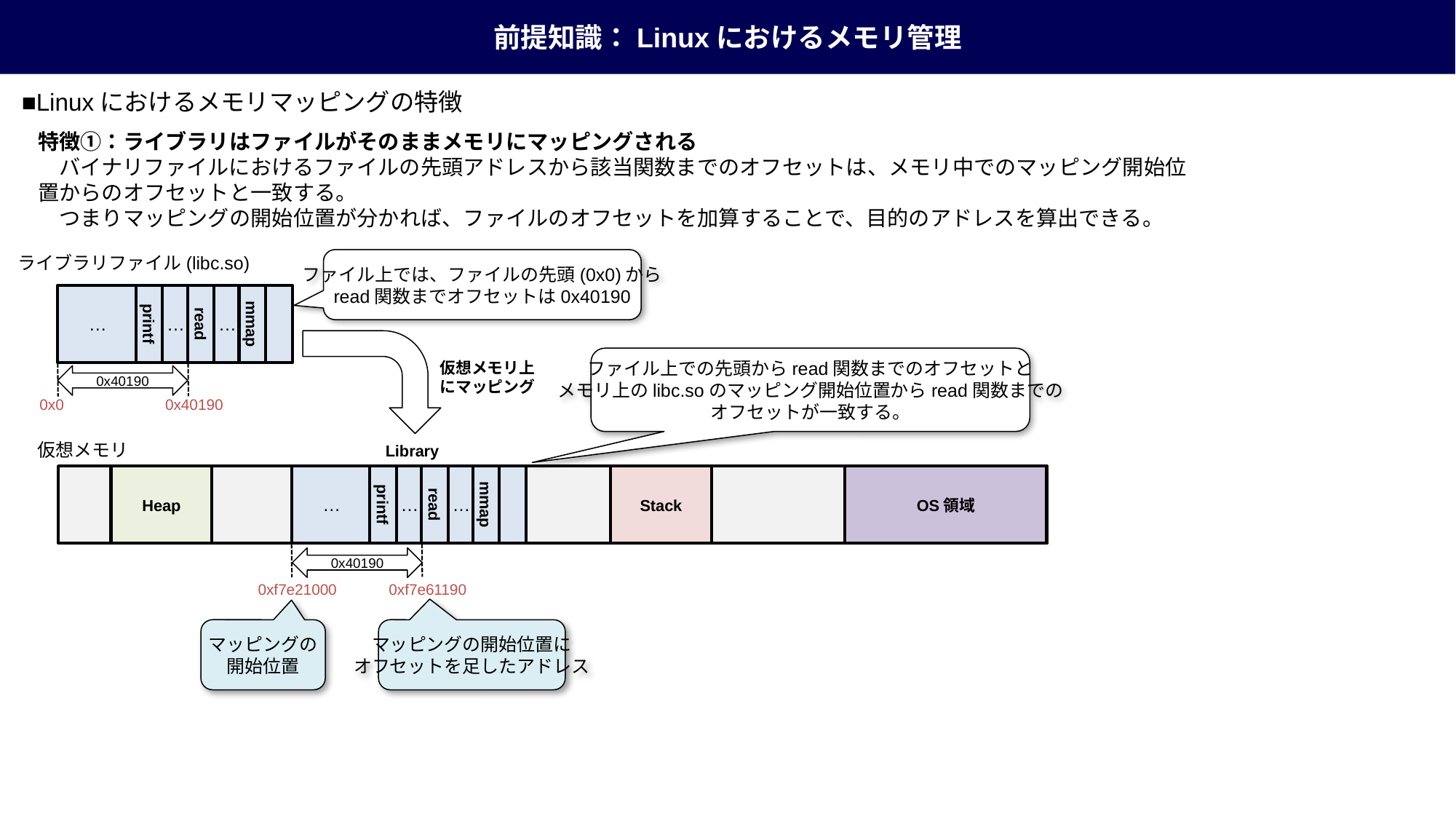

前提知識：Linuxにおけるメモリ管理
■Linuxにおけるメモリマッピングの特徴
特徴①：ライブラリはファイルがそのままメモリにマッピングされる
　バイナリファイルにおけるファイルの先頭アドレスから該当関数までのオフセットは、メモリ中でのマッピング開始位置からのオフセットと一致する。
　つまりマッピングの開始位置が分かれば、ファイルのオフセットを加算することで、目的のアドレスを算出できる。
ライブラリファイル(libc.so)
ファイル上では、ファイルの先頭(0x0)から
read関数までオフセットは0x40190

…
…
…
printf
read
mmap

ファイル上での先頭からread関数までのオフセットと
メモリ上のlibc.soのマッピング開始位置からread関数までの
オフセットが一致する。
仮想メモリ上にマッピング
0x40190
0x0
0x40190
仮想メモリ
Library

Heap

Stack
OS領域
…
…
…
printf
read
mmap
0x40190
0xf7e21000
0xf7e61190
マッピングの開始位置に
オフセットを足したアドレス
マッピングの
開始位置